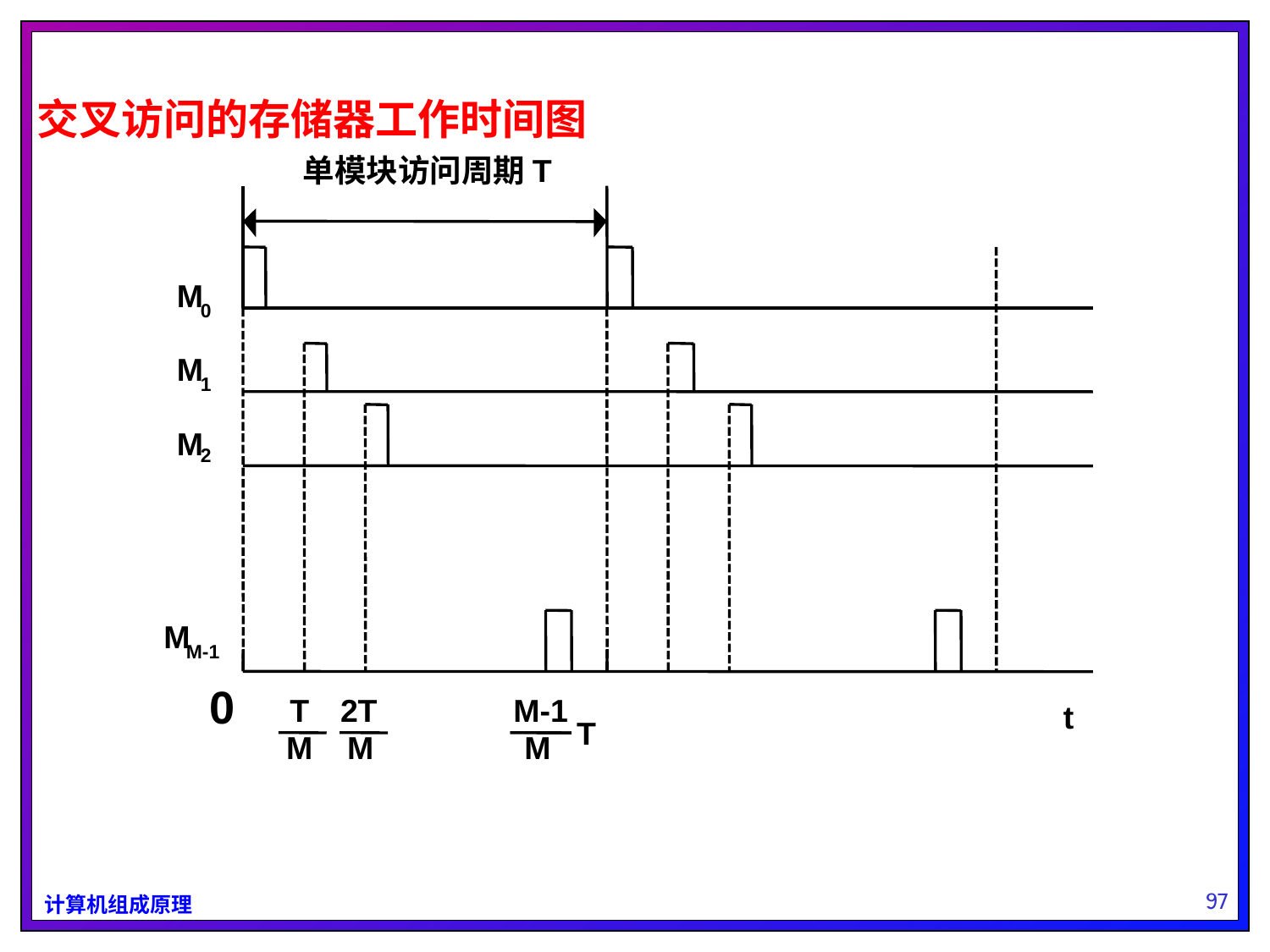

交叉访问的存储器工作时间图
单模块访问周期T

M
0

M
1

M
2

M
M-1

0
T
2T
M-1
t
T
M
M
M